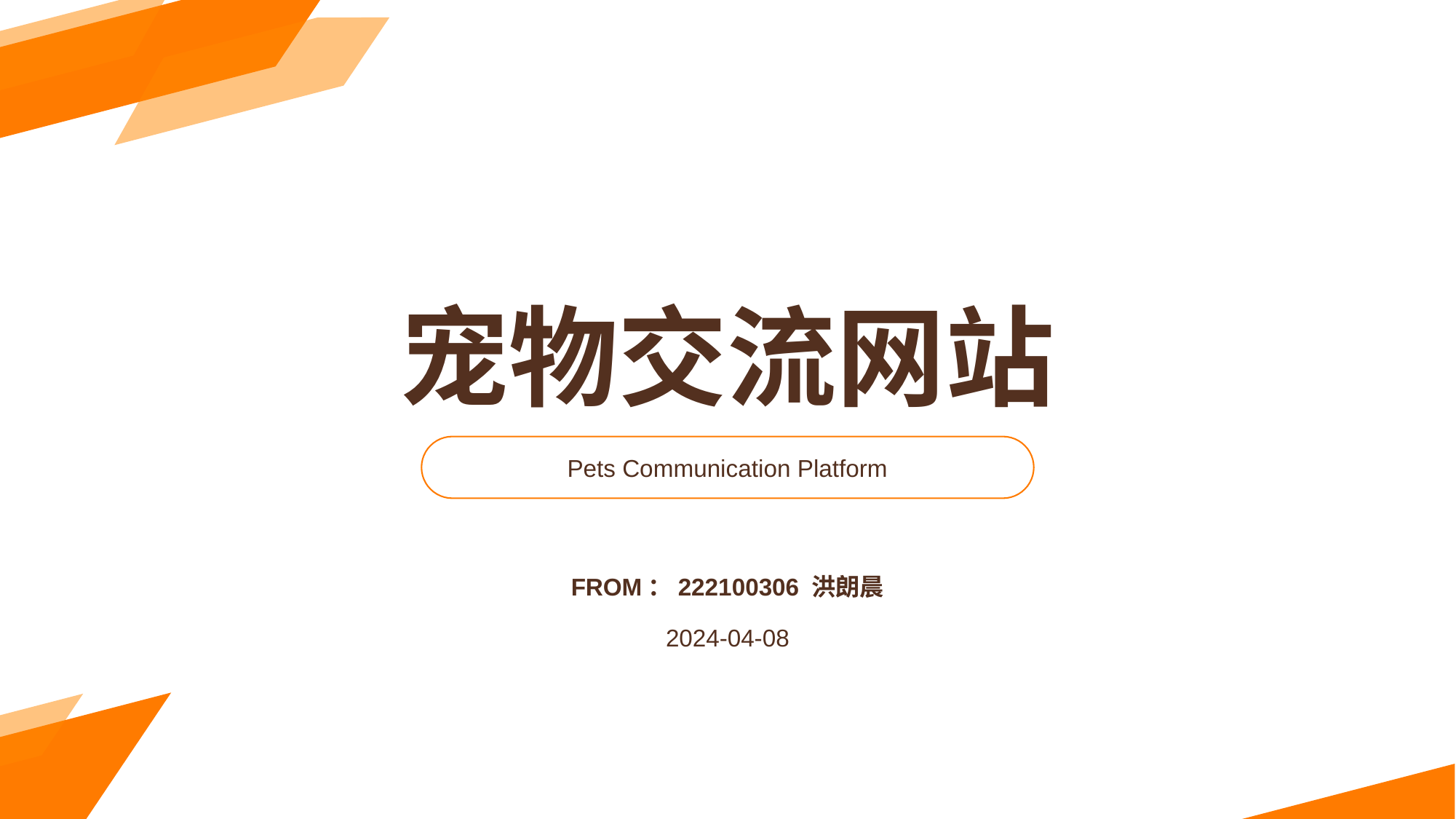

目录
宠物交流网站

Pets Communication Platform
FROM：222100306 洪朗晨
2024-04-08